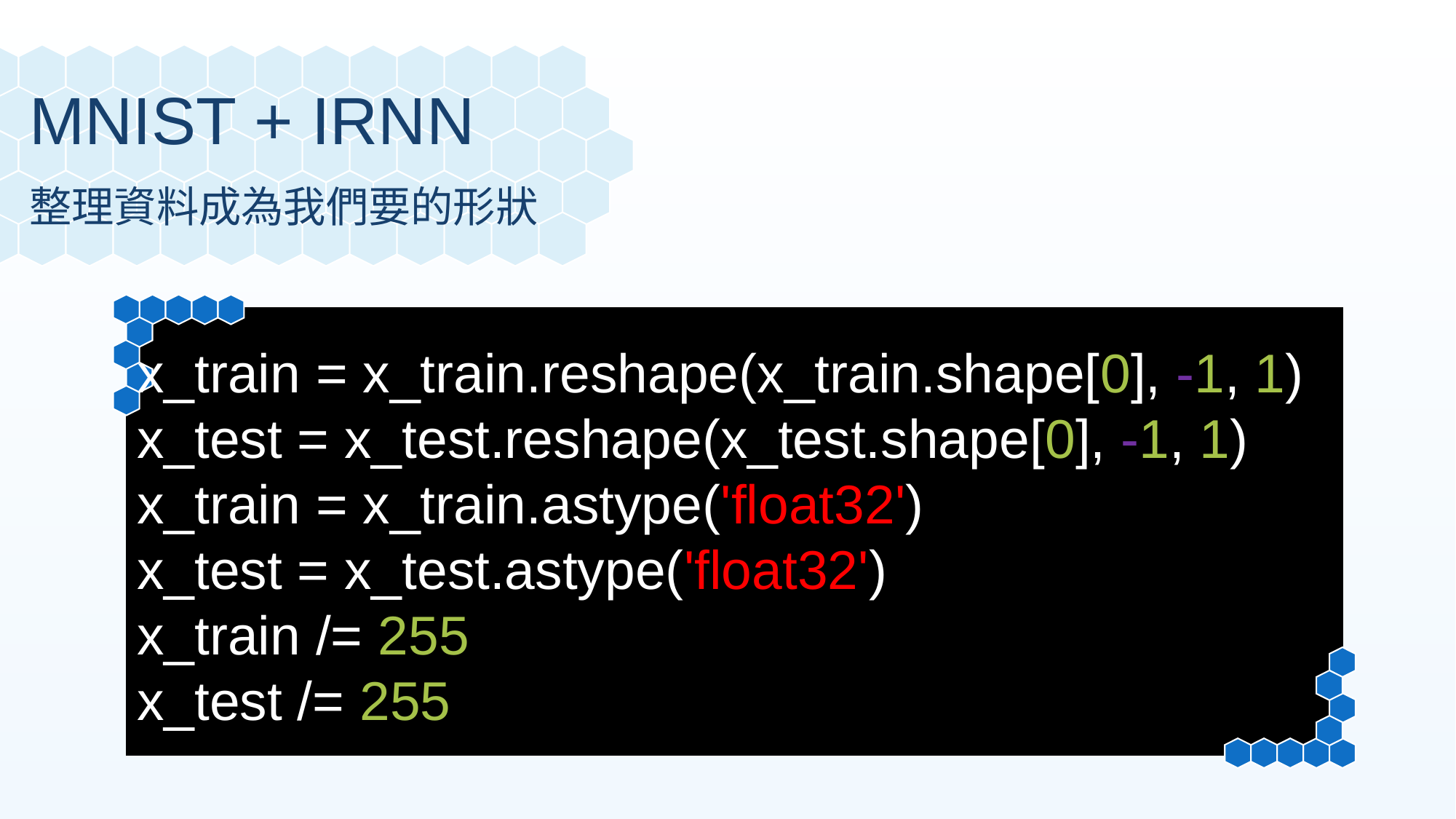

MNIST + IRNN
整理資料成為我們要的形狀

x_train = x_train.reshape(x_train.shape[0], -1, 1)
x_test = x_test.reshape(x_test.shape[0], -1, 1)
x_train = x_train.astype('float32')
x_test = x_test.astype('float32')
x_train /= 255
x_test /= 255